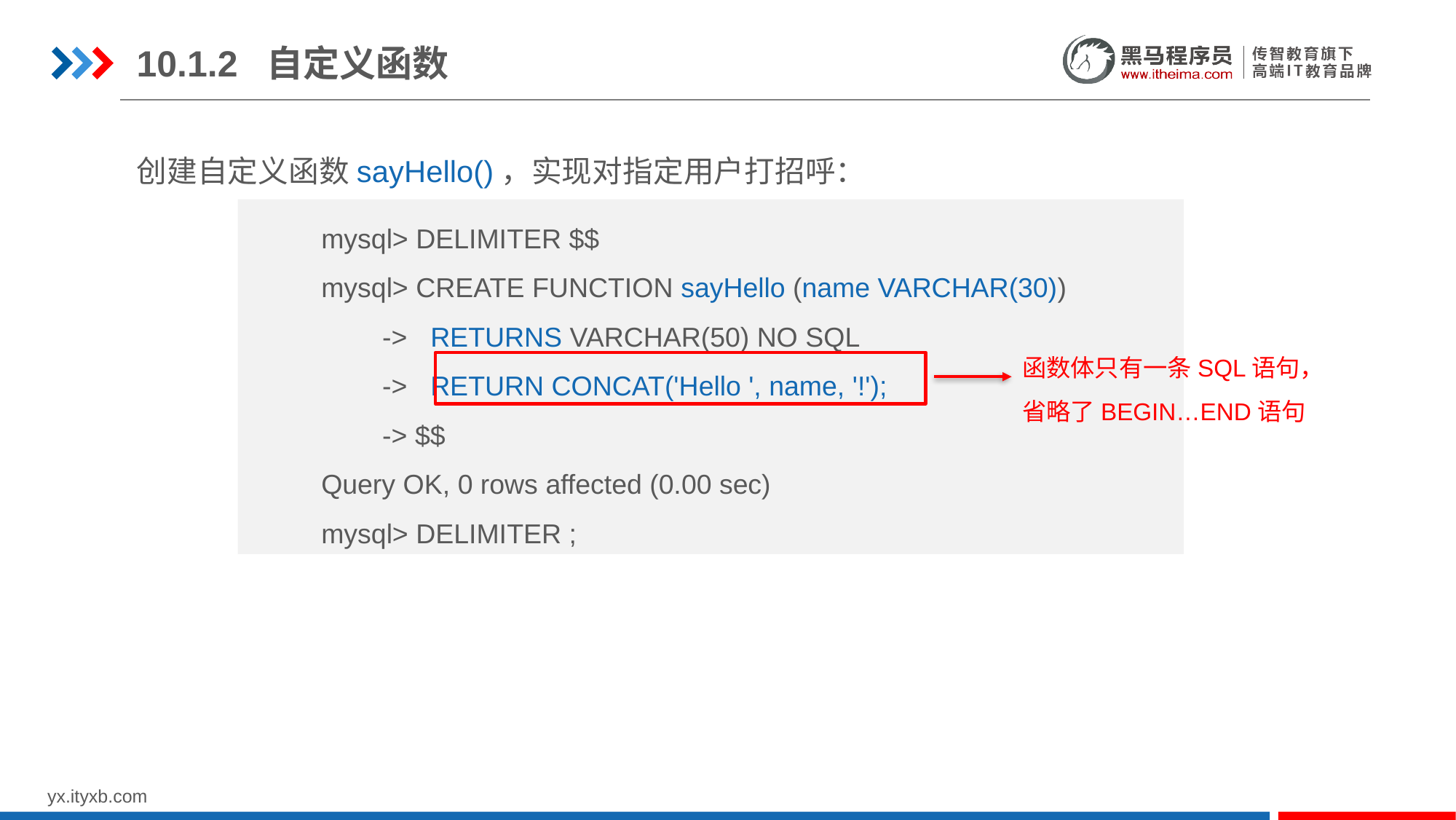

10.1.2  自定义函数
创建自定义函数sayHello()，实现对指定用户打招呼：
mysql> DELIMITER $$
mysql> CREATE FUNCTION sayHello (name VARCHAR(30))
        ->   RETURNS VARCHAR(50) NO SQL
        ->   RETURN CONCAT('Hello ', name, '!');
        -> $$
Query OK, 0 rows affected (0.00 sec)
mysql> DELIMITER ;
函数体只有一条SQL语句，省略了BEGIN…END语句